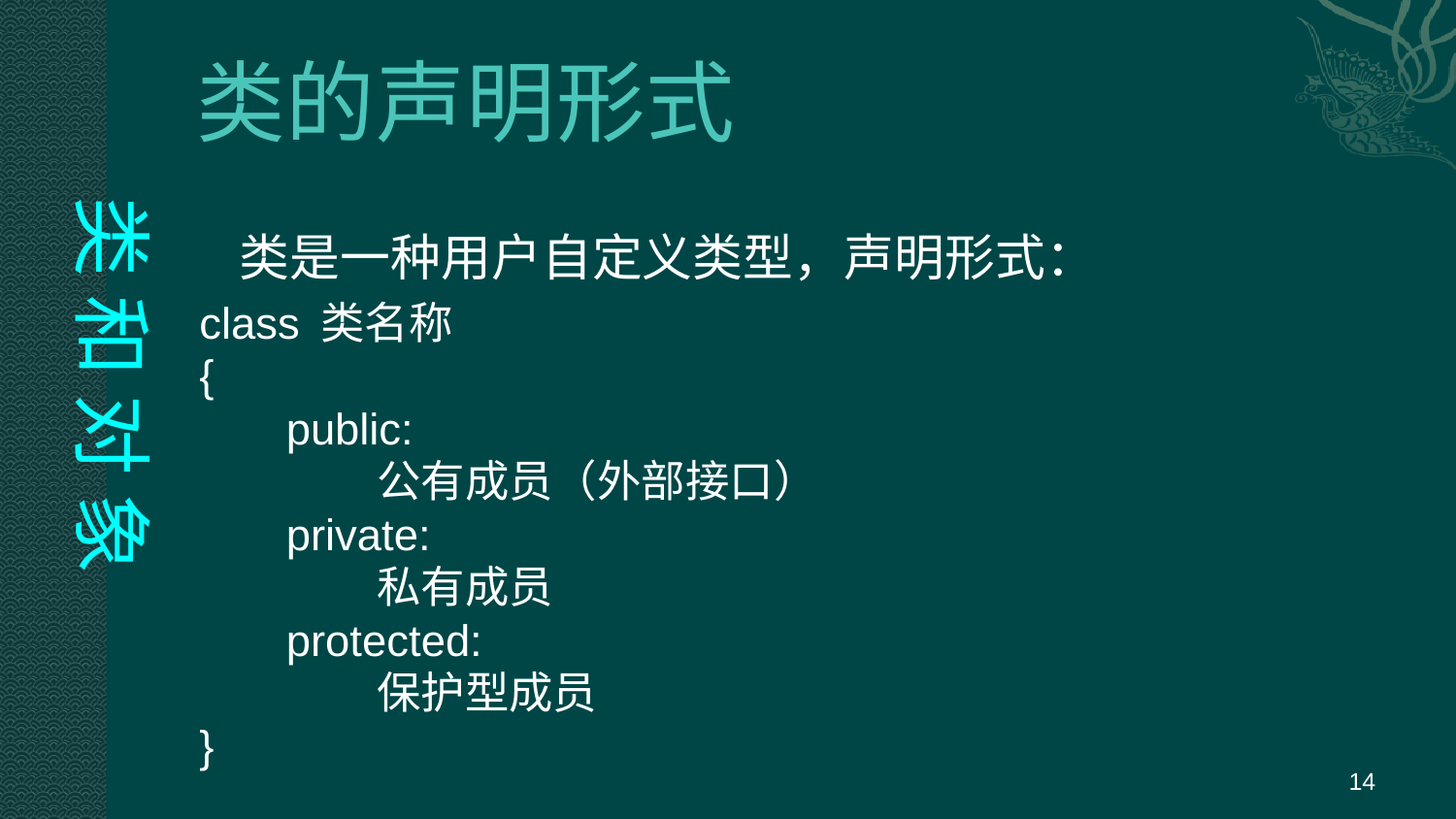

# 类的声明形式
类 和 对 象
    类是一种用户自定义类型，声明形式：
class 类名称
{
       public:
                 公有成员（外部接口）
       private:
                 私有成员
       protected:
                 保护型成员
}
14